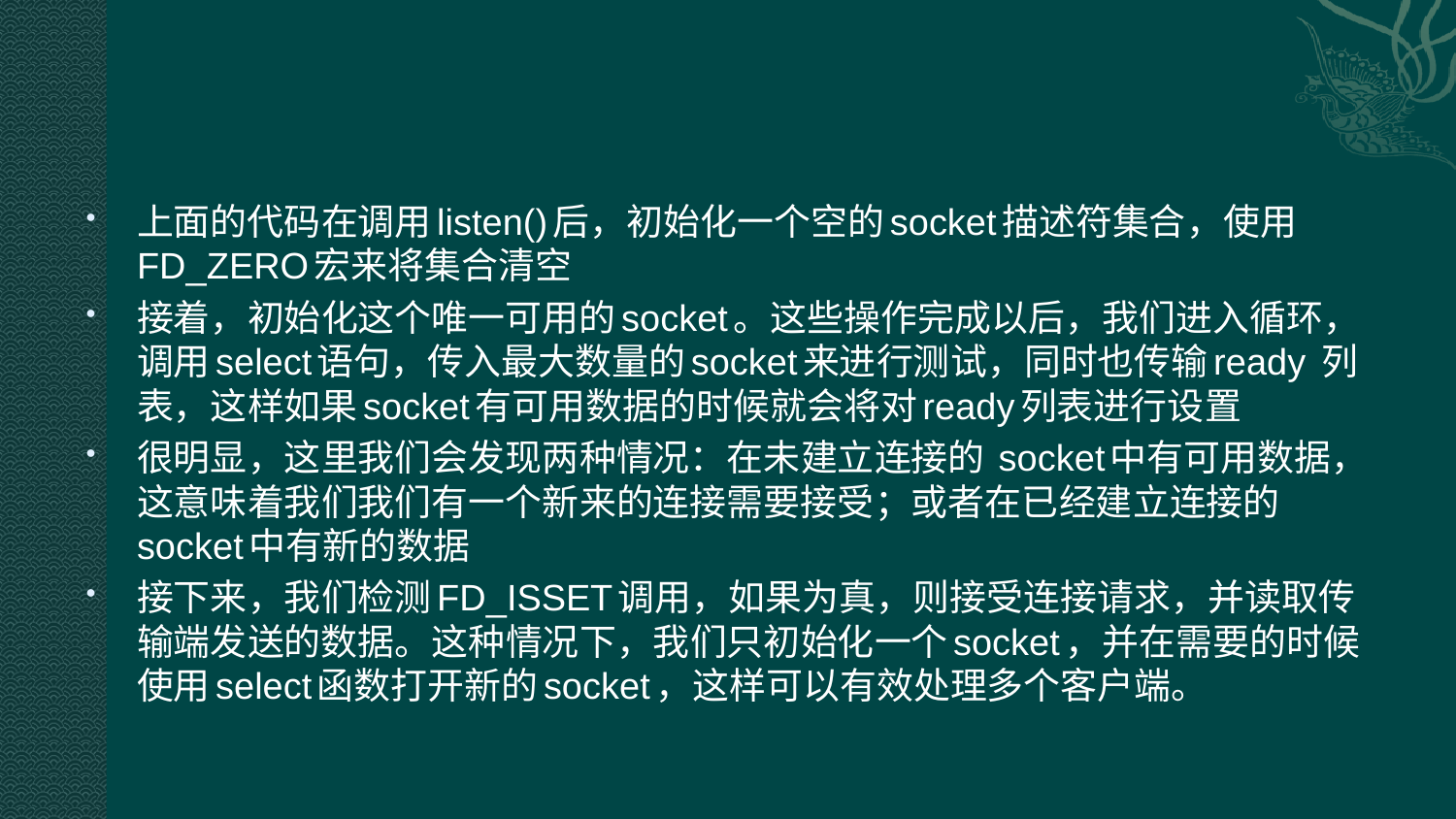

#
上面的代码在调用listen()后，初始化一个空的socket描述符集合，使用FD_ZERO宏来将集合清空
接着，初始化这个唯一可用的socket。这些操作完成以后，我们进入循环，调用select语句，传入最大数量的socket来进行测试，同时也传输ready 列表，这样如果socket有可用数据的时候就会将对ready列表进行设置
很明显，这里我们会发现两种情况：在未建立连接的 socket中有可用数据，这意味着我们我们有一个新来的连接需要接受；或者在已经建立连接的socket中有新的数据
接下来，我们检测FD_ISSET调用，如果为真，则接受连接请求，并读取传输端发送的数据。这种情况下，我们只初始化一个socket，并在需要的时候使用select函数打开新的socket，这样可以有效处理多个客户端。